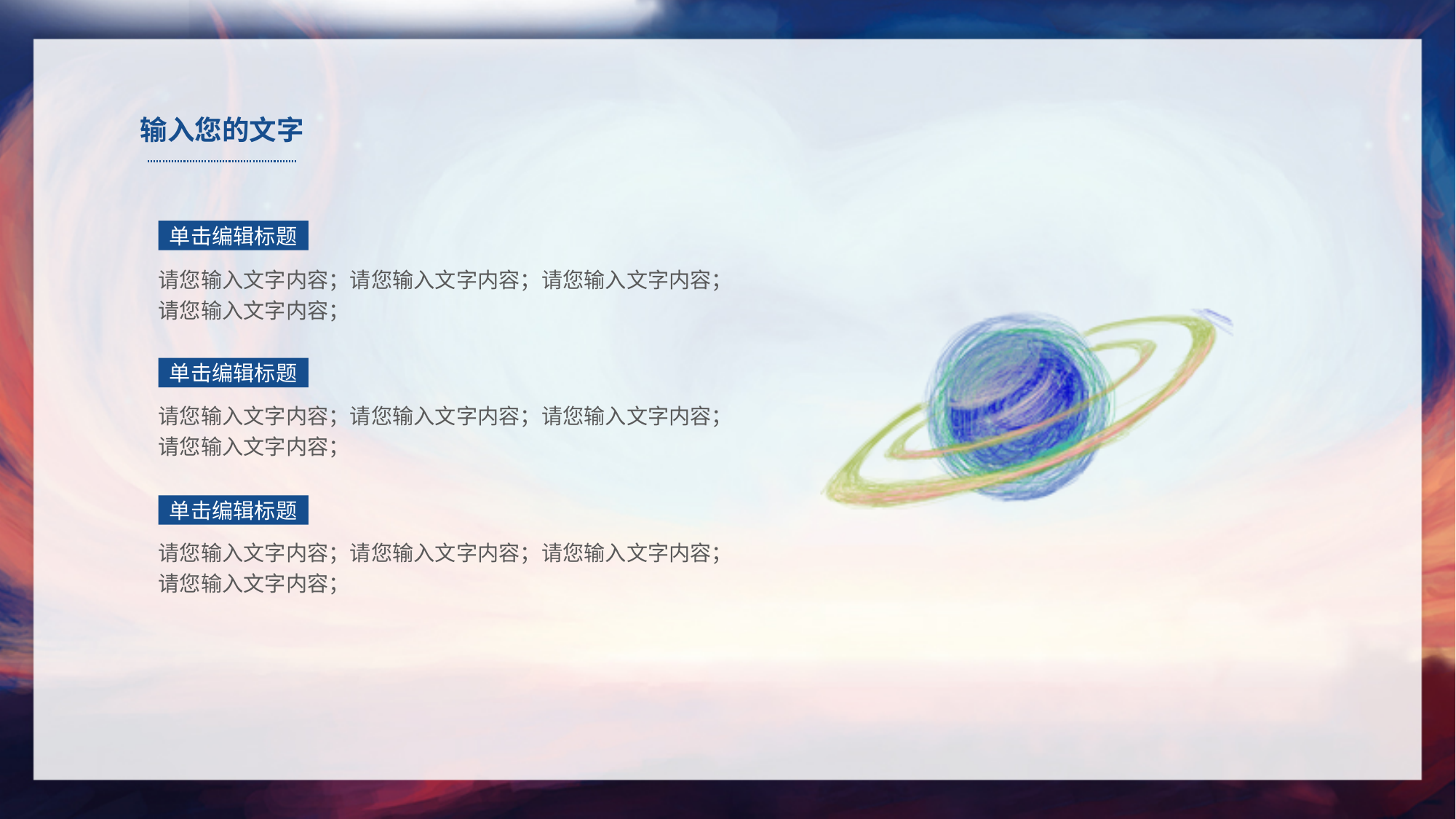

输入您的文字

单击编辑标题
请您输入文字内容；请您输入文字内容；请您输入文字内容；请您输入文字内容；
单击编辑标题
请您输入文字内容；请您输入文字内容；请您输入文字内容；请您输入文字内容；
单击编辑标题
请您输入文字内容；请您输入文字内容；请您输入文字内容；请您输入文字内容；